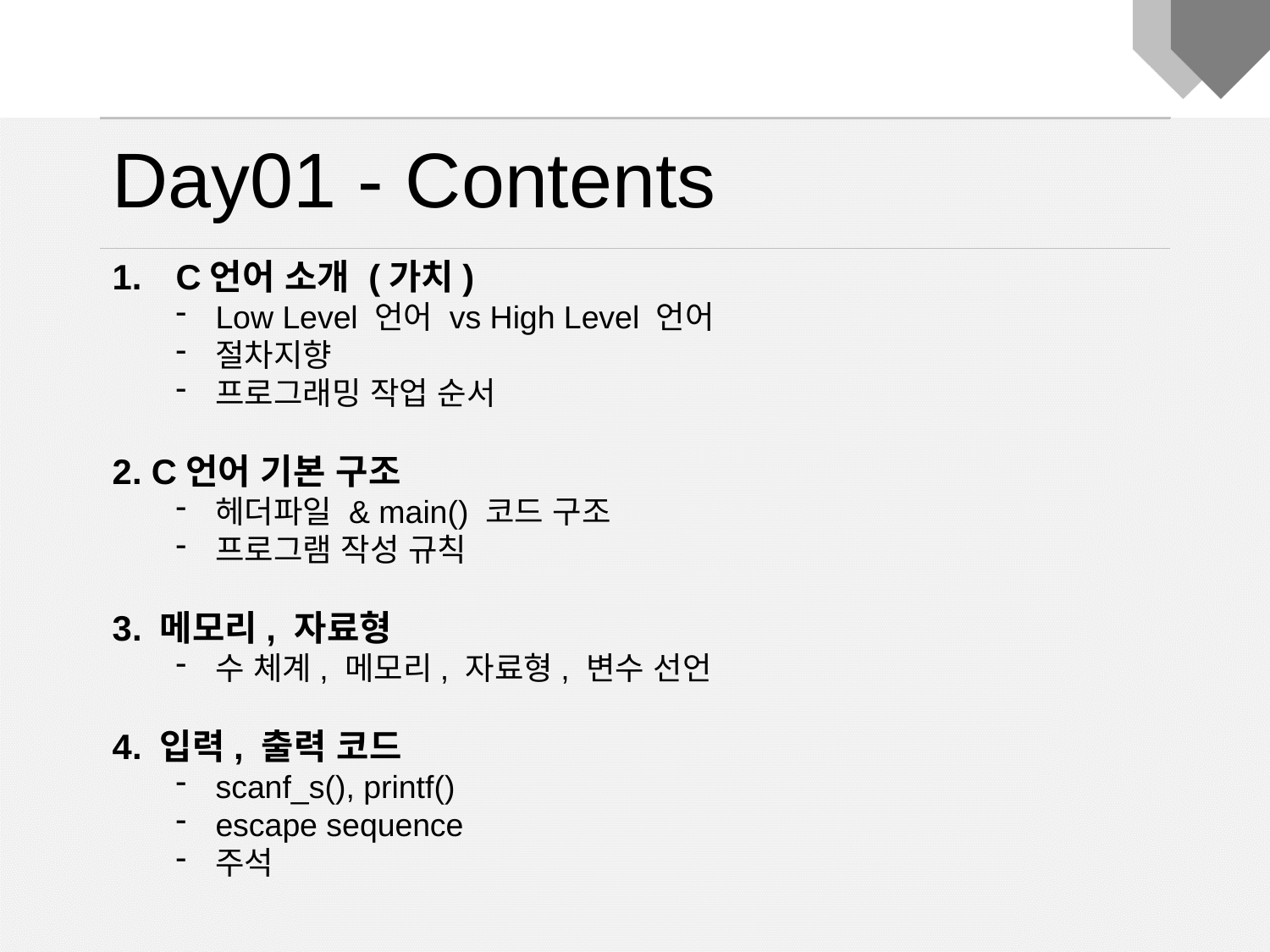

Day01 - Contents
C언어 소개 (가치)
Low Level 언어 vs High Level 언어
절차지향
프로그래밍 작업 순서

2. C언어 기본 구조
헤더파일 & main() 코드 구조
프로그램 작성 규칙

3. 메모리, 자료형
수 체계, 메모리, 자료형, 변수 선언

4. 입력, 출력 코드
scanf_s(), printf()
escape sequence
주석